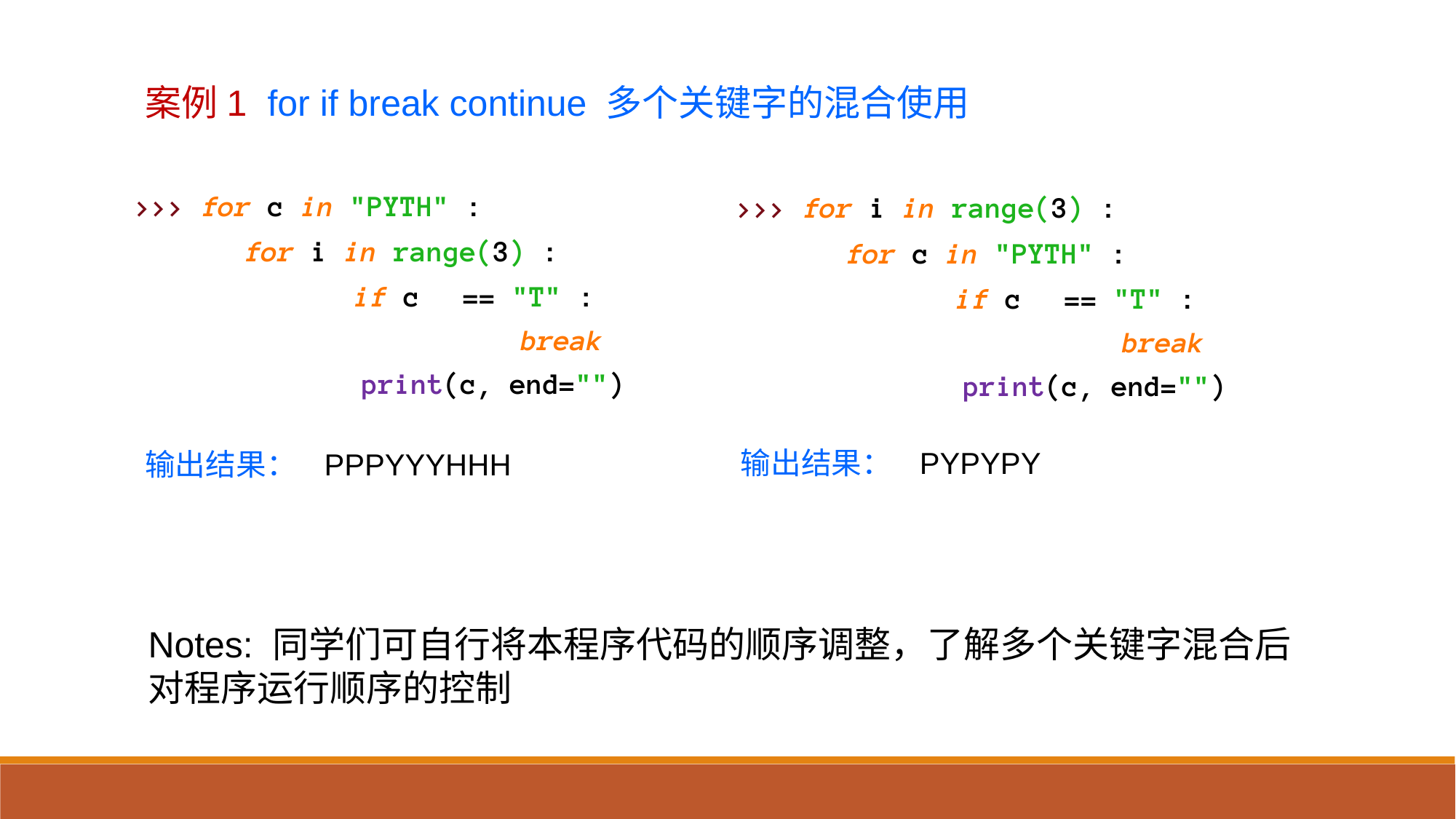

案例1  for if break continue 多个关键字的混合使用
>>> for c in "PYTH" :
	for i in range(3) :
		if c	== "T" :
		break
	print(c, end="")
>>> for i in range(3) :
	for c in "PYTH" :
		if c	== "T" :
		break
	print(c, end="")
输出结果：   PYPYPY
输出结果：   PPPYYYHHH
Notes: 同学们可自行将本程序代码的顺序调整，了解多个关键字混合后对程序运行顺序的控制